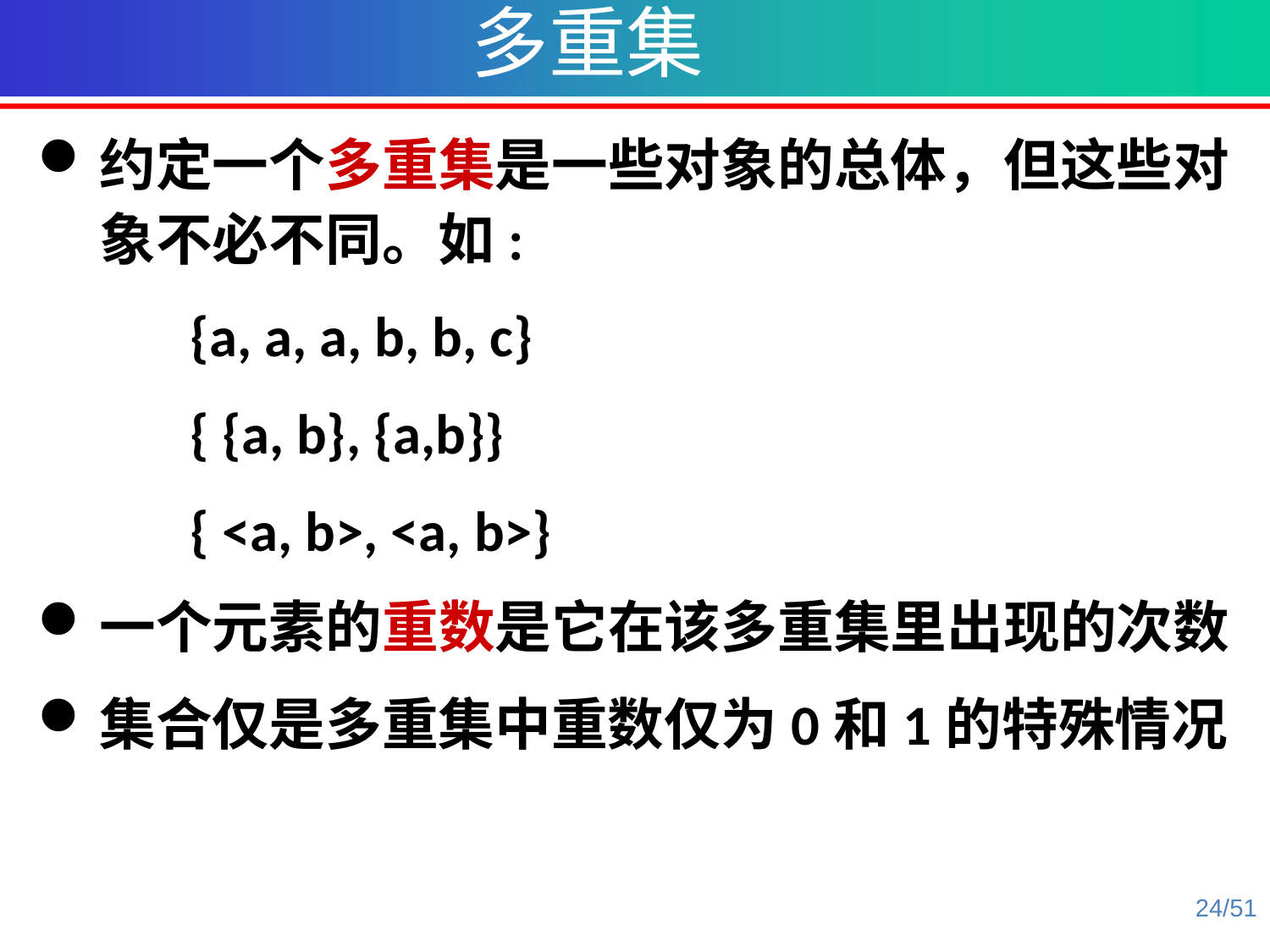

多重集
约定一个多重集是一些对象的总体，但这些对象不必不同。如:
            {a, a, a, b, b, c}
            { {a, b}, {a,b}}
            { <a, b>, <a, b>}
一个元素的重数是它在该多重集里出现的次数
集合仅是多重集中重数仅为0和1的特殊情况
24/51